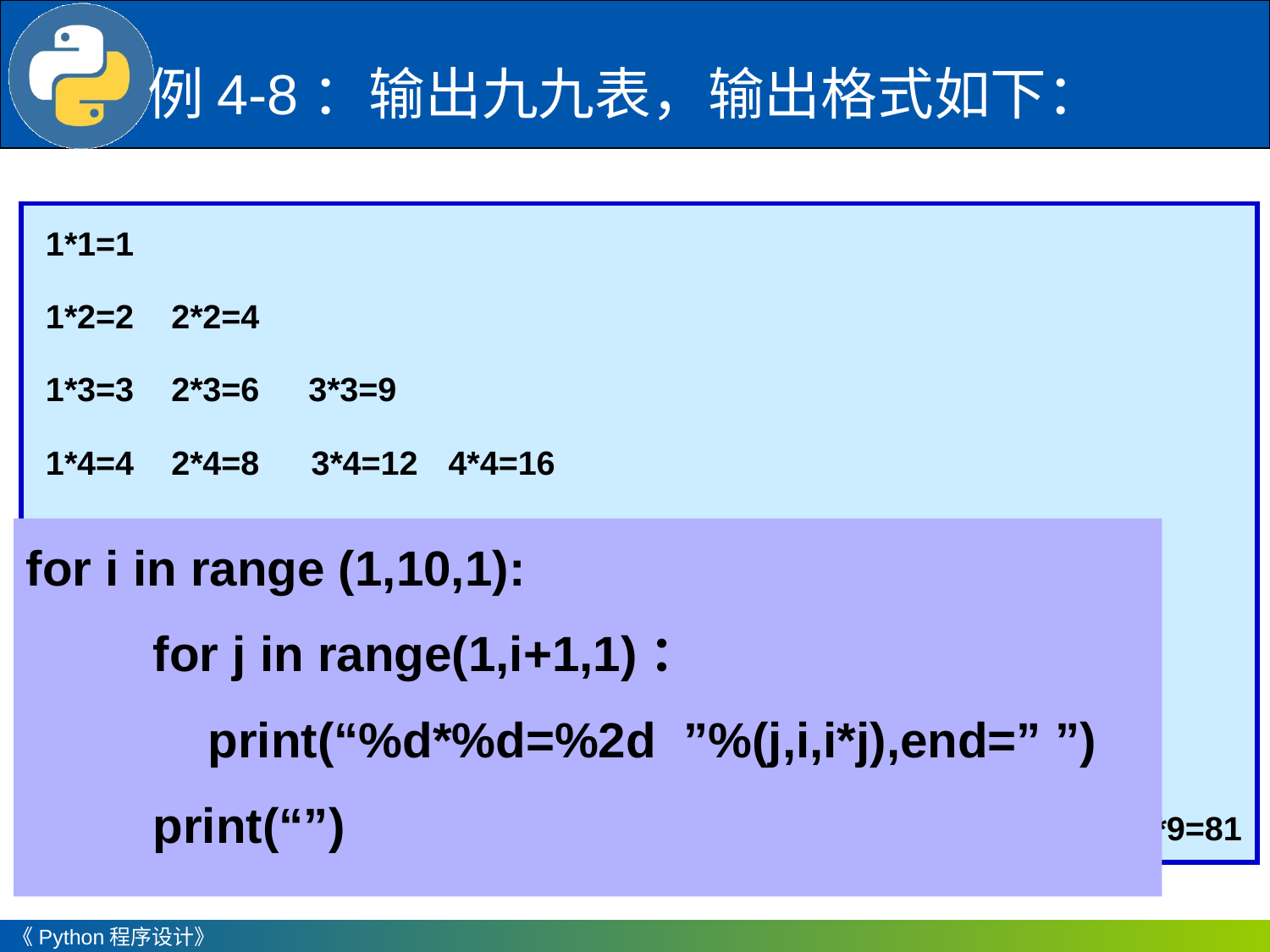

例4-8：输出九九表，输出格式如下：
| 1\*1=1 |  |  |  |  |  |  |  |  |
| --- | --- | --- | --- | --- | --- | --- | --- | --- |
| 1\*2=2 | 2\*2=4 |  |  |  |  |  |  |  |
| 1\*3=3 | 2\*3=6 | 3\*3=9 |  |  |  |  |  |  |
| 1\*4=4 | 2\*4=8 | 3\*4=12 | 4\*4=16 |  |  |  |  |  |
| 1\*5=5 | 2\*5=10 | 3\*5=15 | 4\*5=20 | 5\*5=25 |  |  |  |  |
| 1\*6=6 | 2\*6=12 | 3\*6=18 | 4\*6=24 | 5\*6=30 | 6\*6=36 |  |  |  |
| 1\*7=7 | 2\*7=14 | 3\*7=21 | 4\*7=28 | 5\*7=35 | 6\*7=42 | 7\*7=49 |  |  |
| 1\*8=8 | 2\*8=16 | 3\*8=24 | 4\*8=32 | 5\*8=40 | 6\*8=48 | 7\*8=56 | 8\*8=64 |  |
| 1\*9=9 | 2\*9=18 | 3\*9=27 | 4\*9=36 | 5\*9=45 | 6\*9=54 | 7\*9=63 | 8\*9=72 | 9\*9=81 |
for i in range (1,10,1):
	for j in range(1,i+1,1)：
	    print(“%d*%d=%2d  ”%(j,i,i*j),end=” ”)
	print(“”)